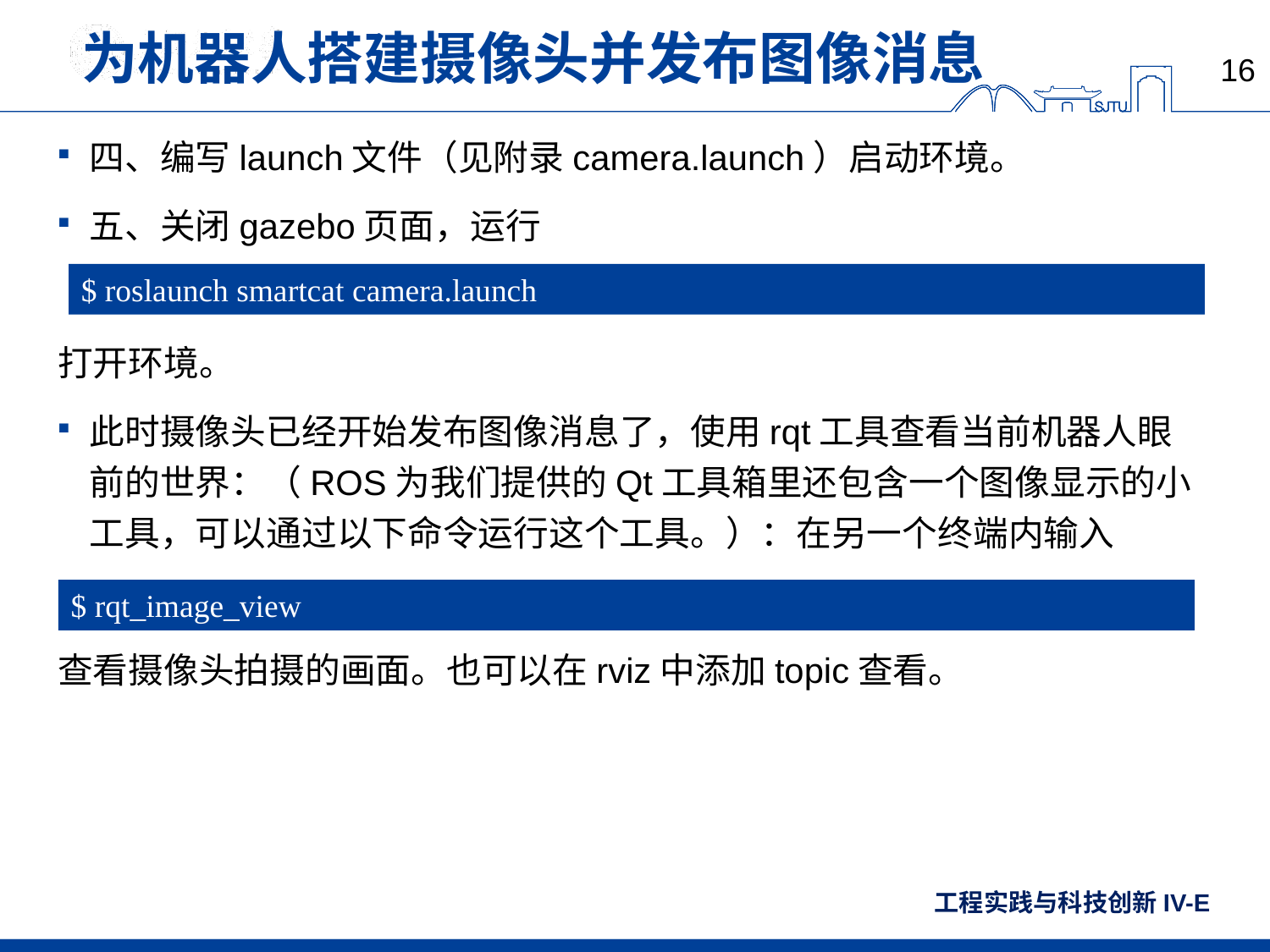

# 为机器人搭建摄像头并发布图像消息
16
四、编写launch文件（见附录camera.launch）启动环境。
五、关闭gazebo页面，运行

打开环境。
此时摄像头已经开始发布图像消息了，使用rqt工具查看当前机器人眼前的世界：（ROS为我们提供的Qt工具箱里还包含一个图像显示的小工具，可以通过以下命令运行这个工具。）：在另一个终端内输入

查看摄像头拍摄的画面。也可以在rviz中添加topic查看。
$ roslaunch smartcat camera.launch
$ rqt_image_view